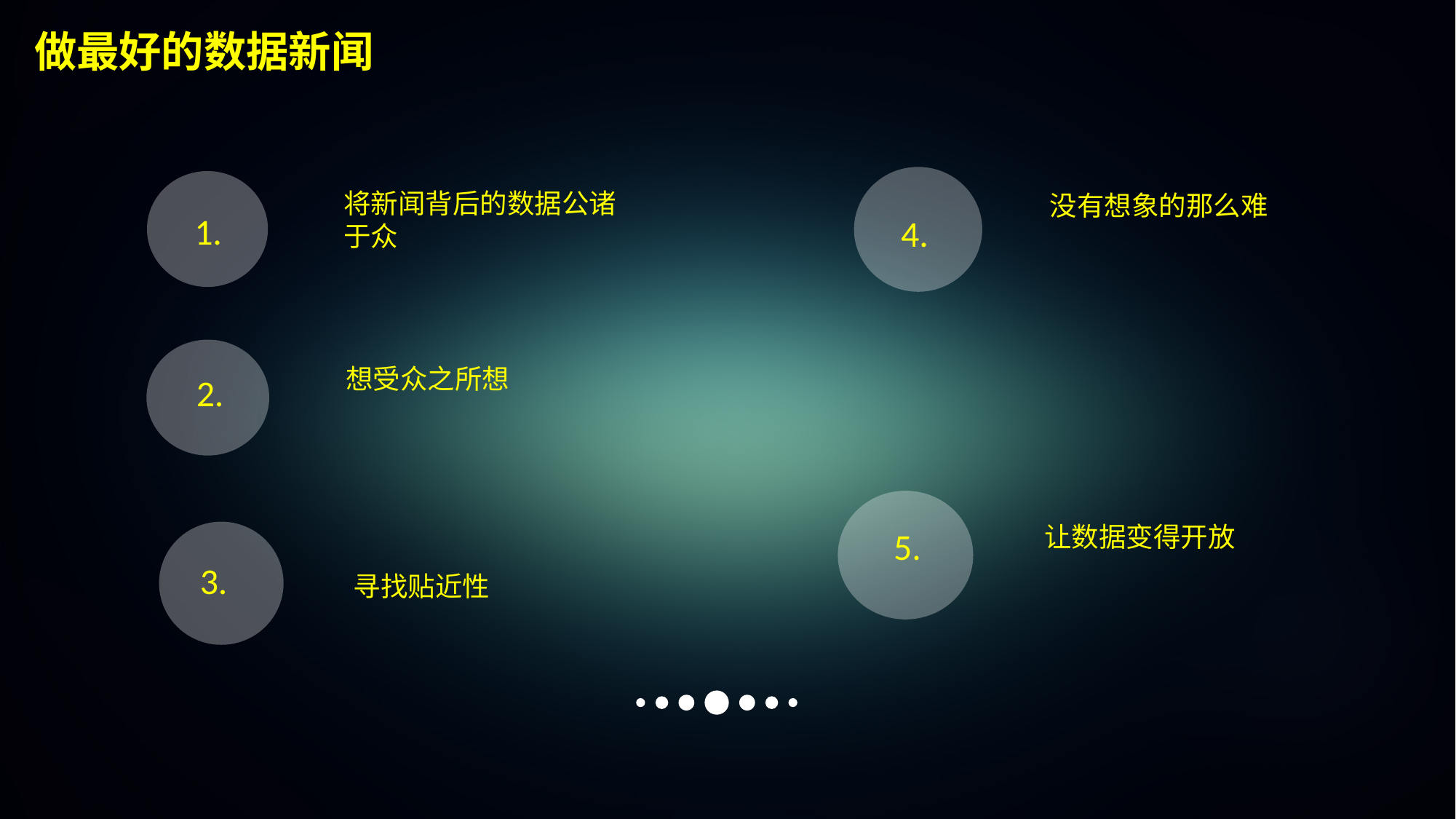

做最好的数据新闻

1.

4.

将新闻背后的数据公诸于众
没有想象的那么难

2.

想受众之所想

5.

3.

让数据变得开放

寻找贴近性